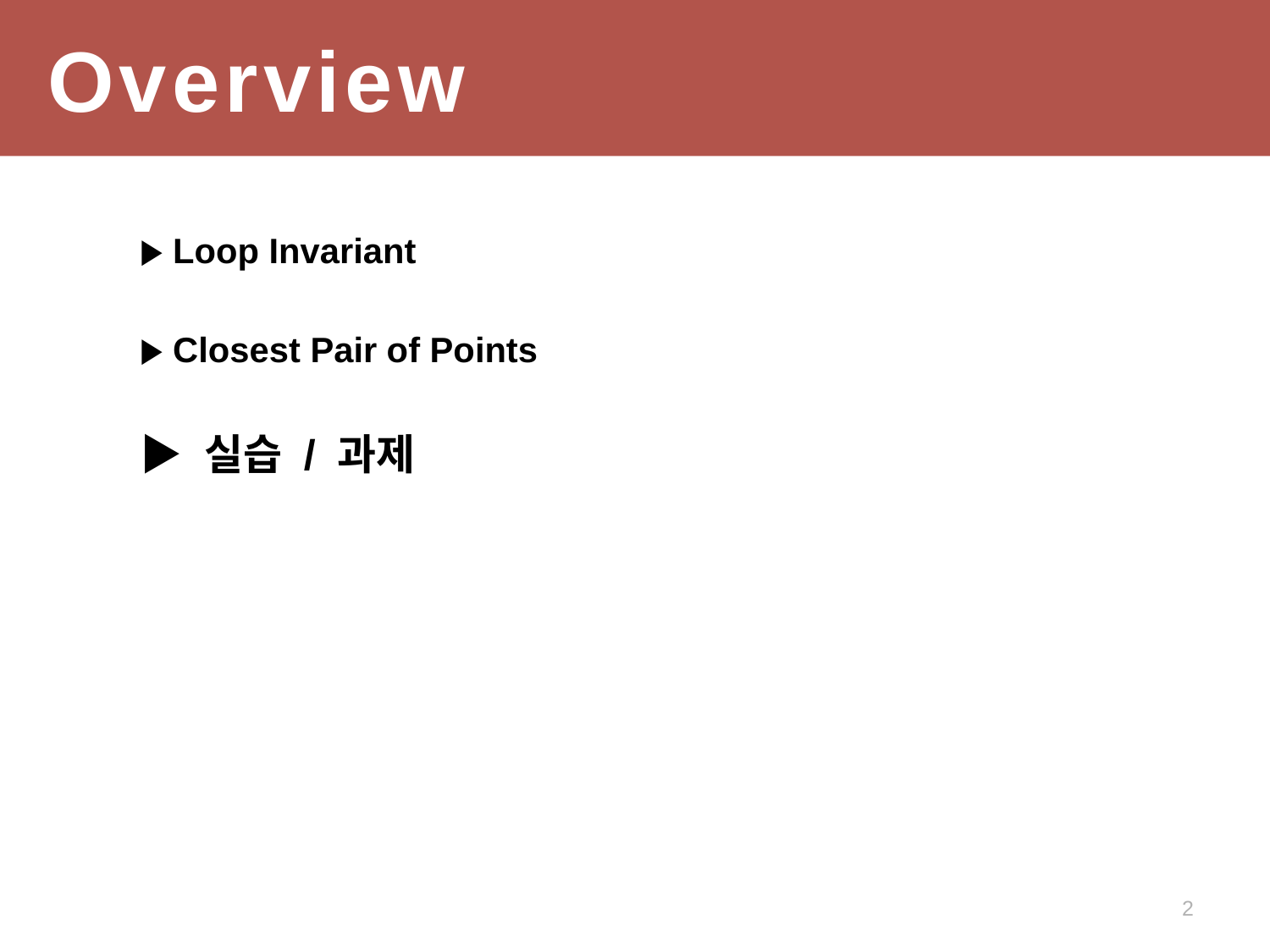

Overview
▶ Loop Invariant

▶ Closest Pair of Points

▶ 실습 / 과제

2